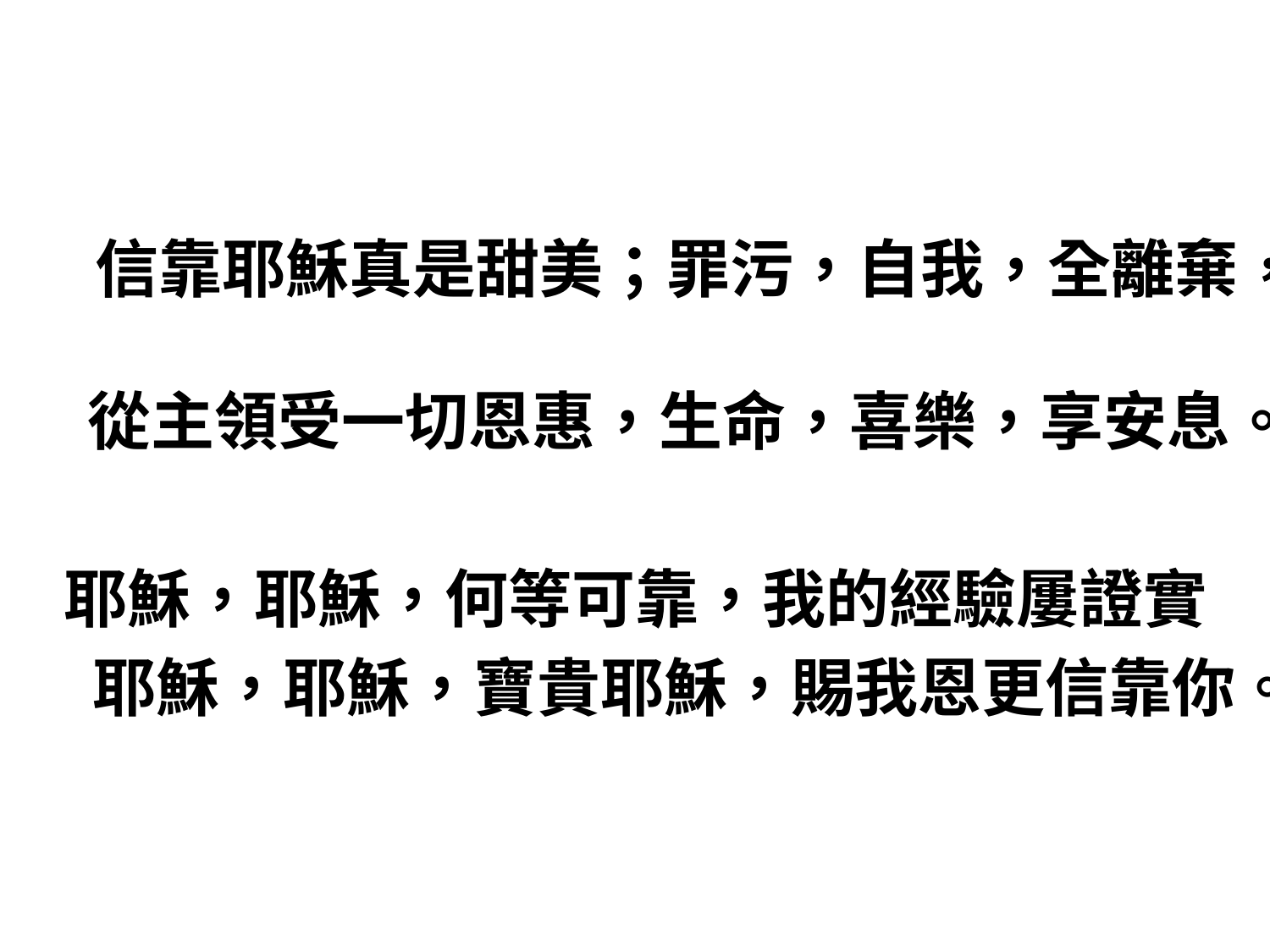

#
    信靠耶穌真是甜美；罪污，自我，全離棄，
從主領受一切恩惠，生命，喜樂，享安息。

耶穌，耶穌，何等可靠，我的經驗屢證實
   耶穌，耶穌，寶貴耶穌，賜我恩更信靠你。